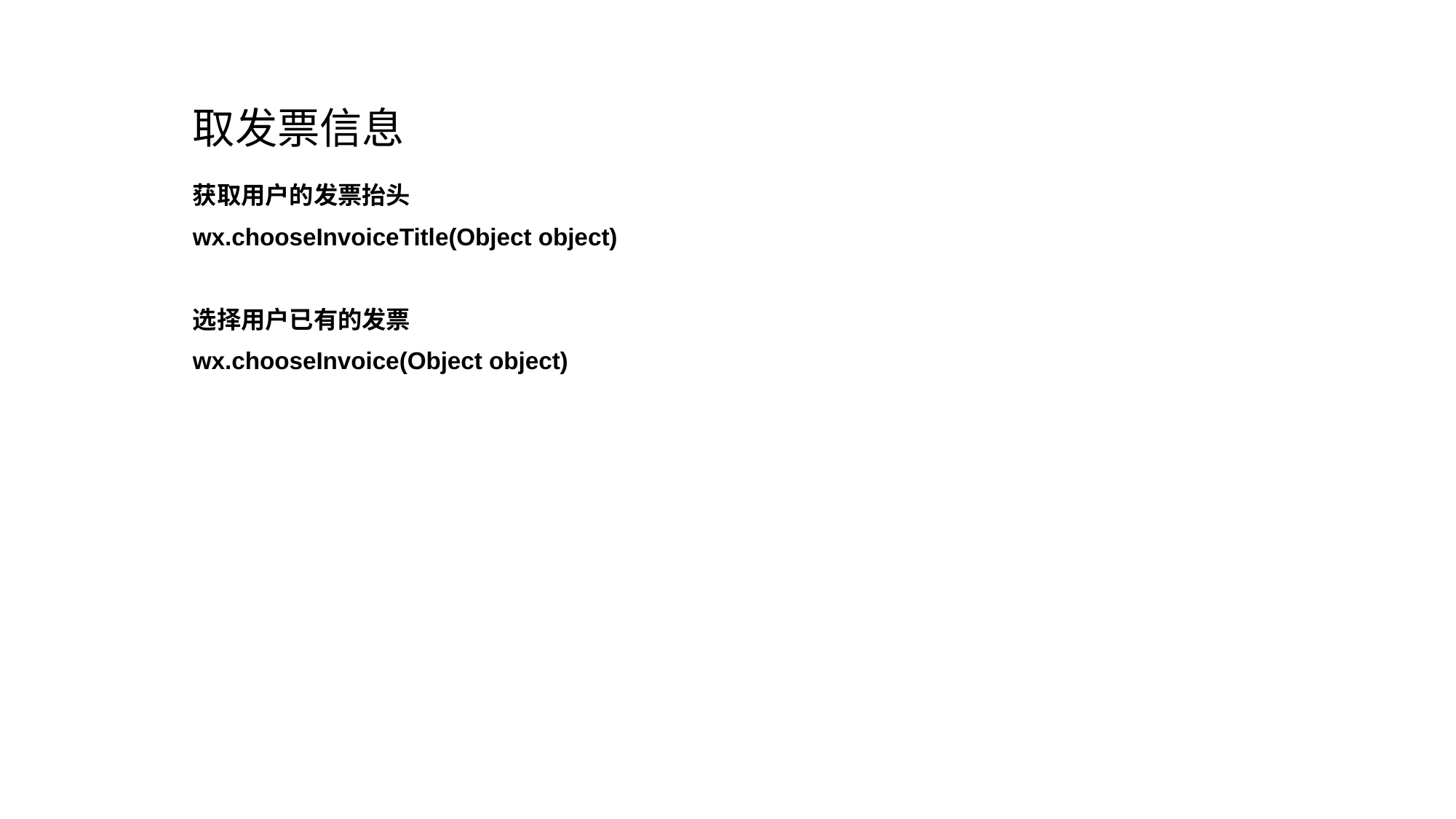

# 取发票信息
获取用户的发票抬头
wx.chooseInvoiceTitle(Object object)

选择用户已有的发票
wx.chooseInvoice(Object object)